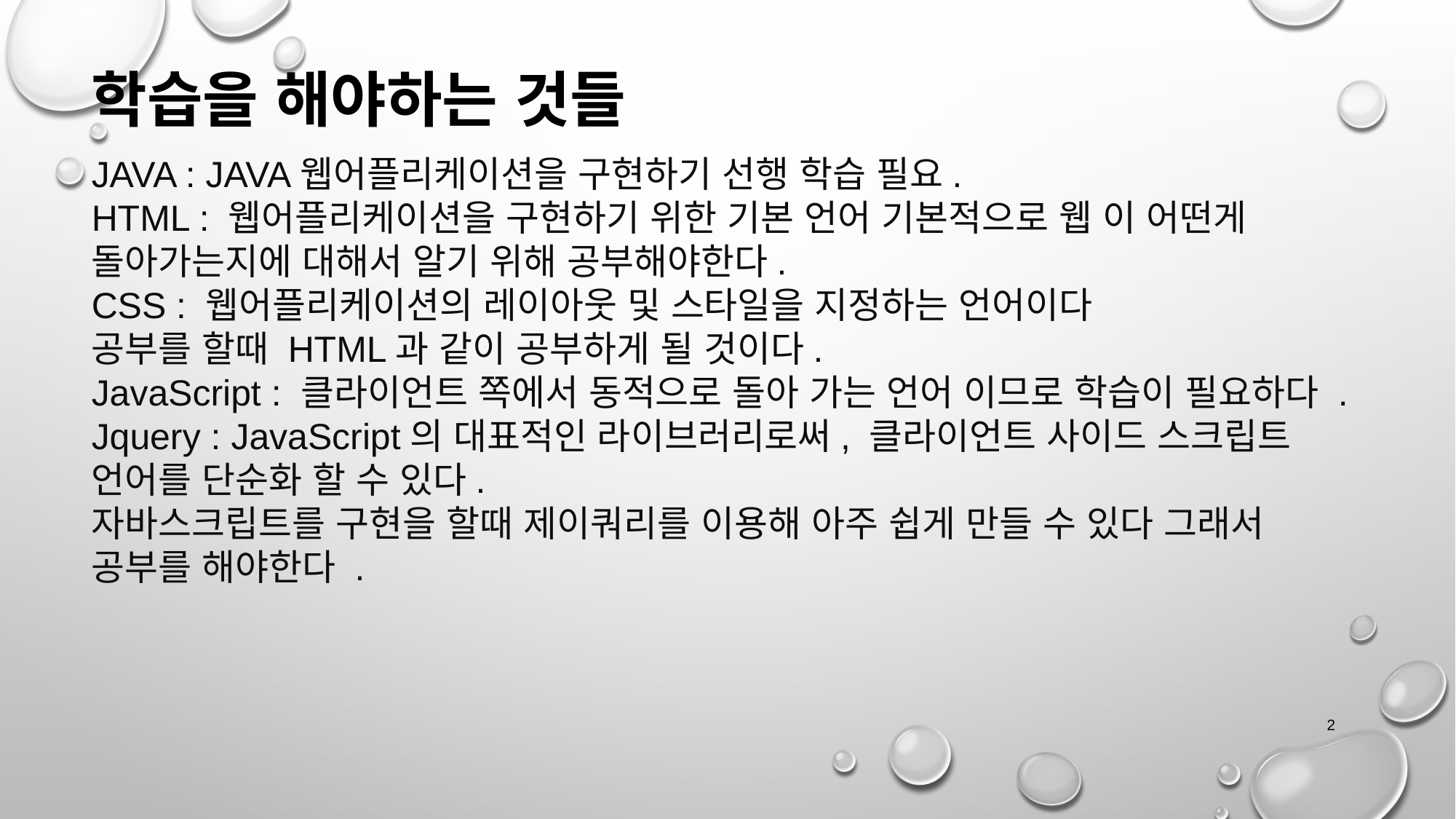

학습을 해야하는 것들
JAVA : JAVA웹어플리케이션을 구현하기 선행 학습 필요.
HTML : 웹어플리케이션을 구현하기 위한 기본 언어 기본적으로 웹 이 어떤게 돌아가는지에 대해서 알기 위해 공부해야한다.
CSS : 웹어플리케이션의 레이아웃 및 스타일을 지정하는 언어이다
공부를 할때 HTML과 같이 공부하게 될 것이다.
JavaScript : 클라이언트 쪽에서 동적으로 돌아 가는 언어 이므로 학습이 필요하다 .
Jquery : JavaScript의 대표적인 라이브러리로써, 클라이언트 사이드 스크립트 언어를 단순화 할 수 있다.
자바스크립트를 구현을 할때 제이쿼리를 이용해 아주 쉽게 만들 수 있다 그래서 공부를 해야한다 .
2